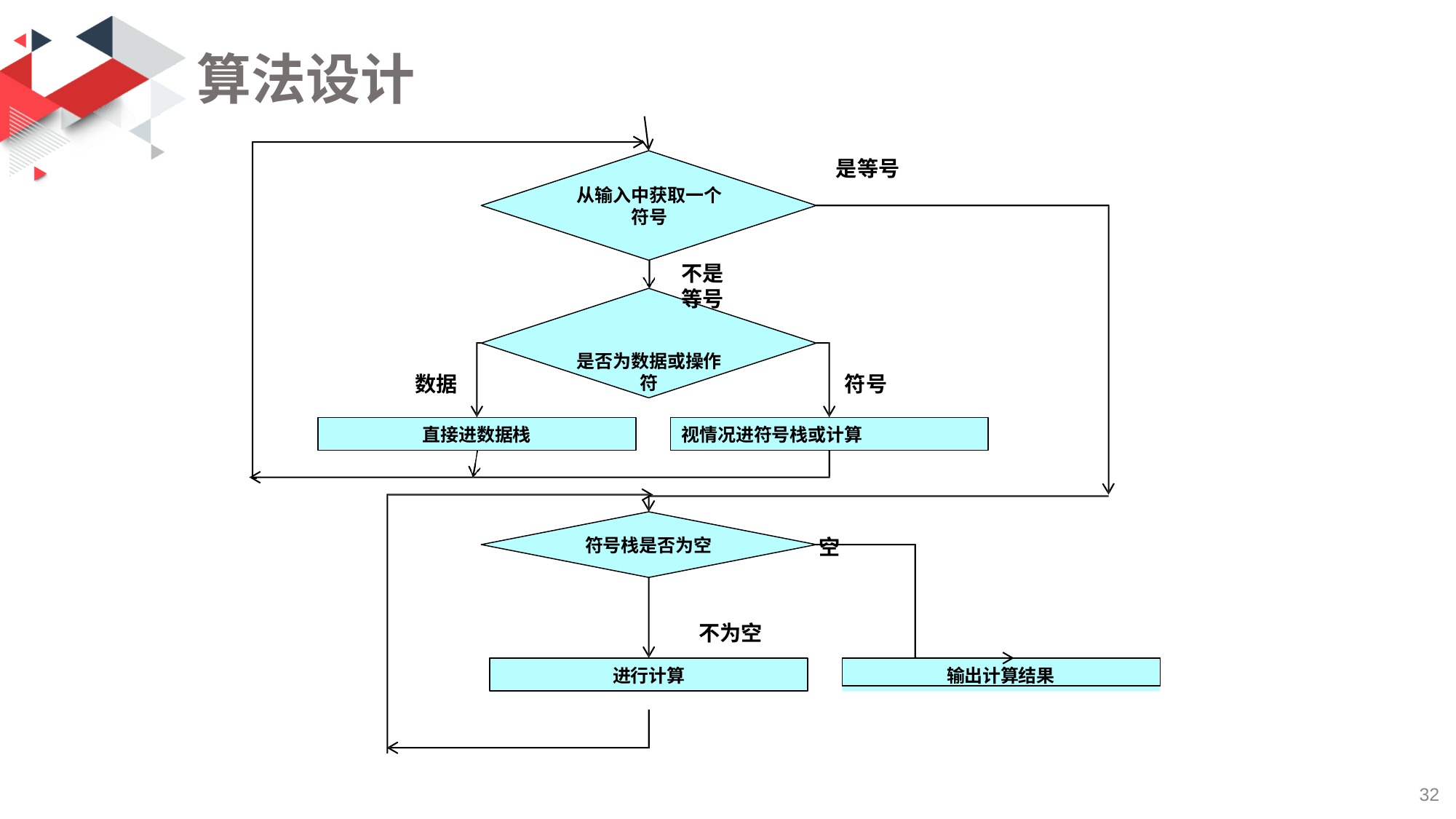

# 算法设计

是等号
从输入中获取一个
符号

不是等号

是否为数据或操作 符

数据
符号

直接进数据栈
视情况进符号栈或计算

空
符号栈是否为空

不为空

输出计算结果
进行计算

32